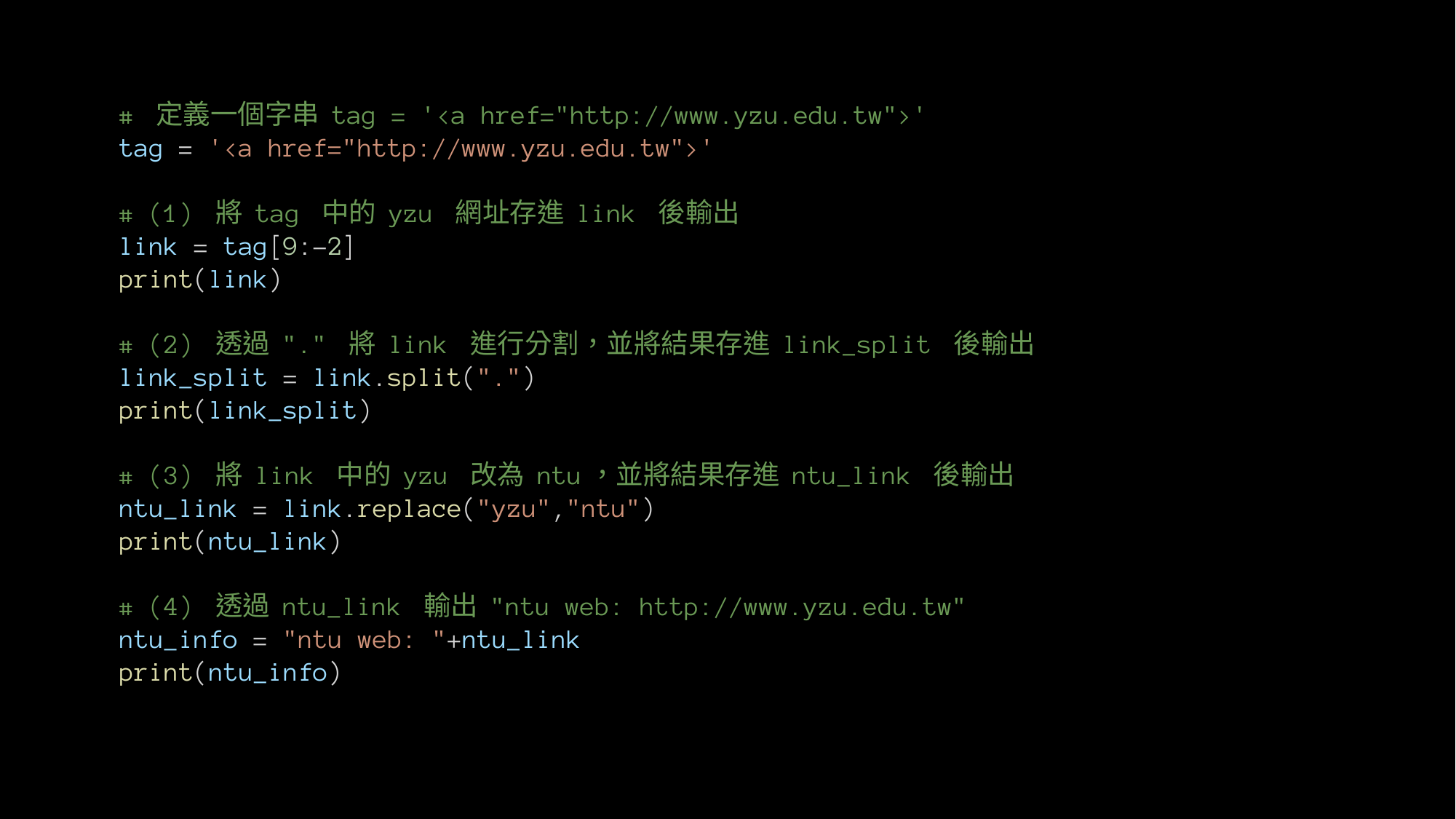

# 定義一個字串 tag = '<a href="http://www.yzu.edu.tw">'
tag = '<a href="http://www.yzu.edu.tw">'
# (1) 將 tag 中的 yzu 網址存進 link 後輸出
link = tag[9:-2]
print(link)
# (2) 透過 "." 將 link 進行分割，並將結果存進 link_split 後輸出
link_split = link.split(".")
print(link_split)
# (3) 將 link 中的 yzu 改為 ntu，並將結果存進 ntu_link 後輸出
ntu_link = link.replace("yzu","ntu")
print(ntu_link)
# (4) 透過 ntu_link 輸出 "ntu web: http://www.yzu.edu.tw"
ntu_info = "ntu web: "+ntu_link
print(ntu_info)